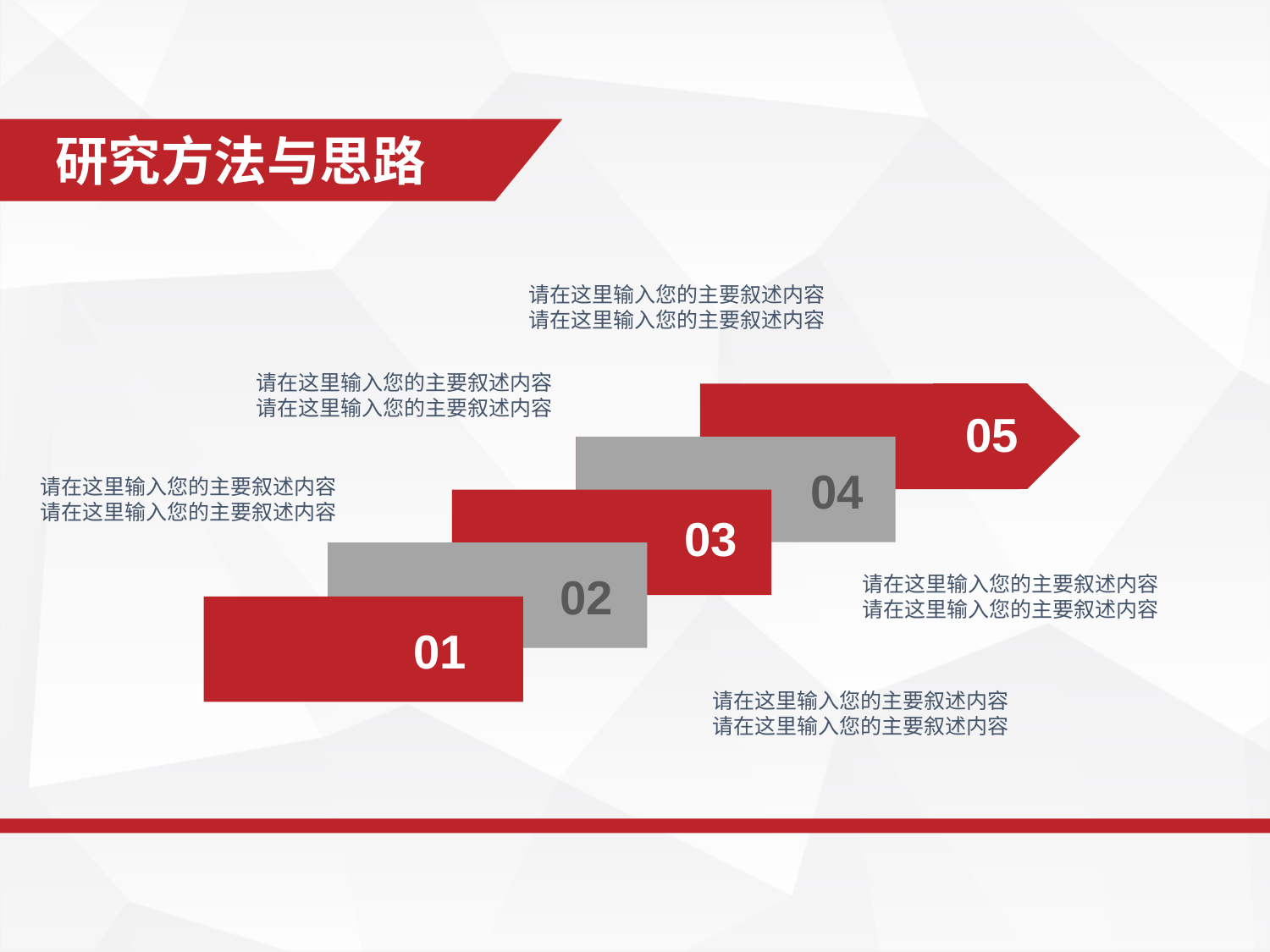

研究方法与思路
请在这里输入您的主要叙述内容
请在这里输入您的主要叙述内容

请在这里输入您的主要叙述内容
请在这里输入您的主要叙述内容

05

04

请在这里输入您的主要叙述内容
请在这里输入您的主要叙述内容

03

02

请在这里输入您的主要叙述内容
请在这里输入您的主要叙述内容

01
请在这里输入您的主要叙述内容
请在这里输入您的主要叙述内容